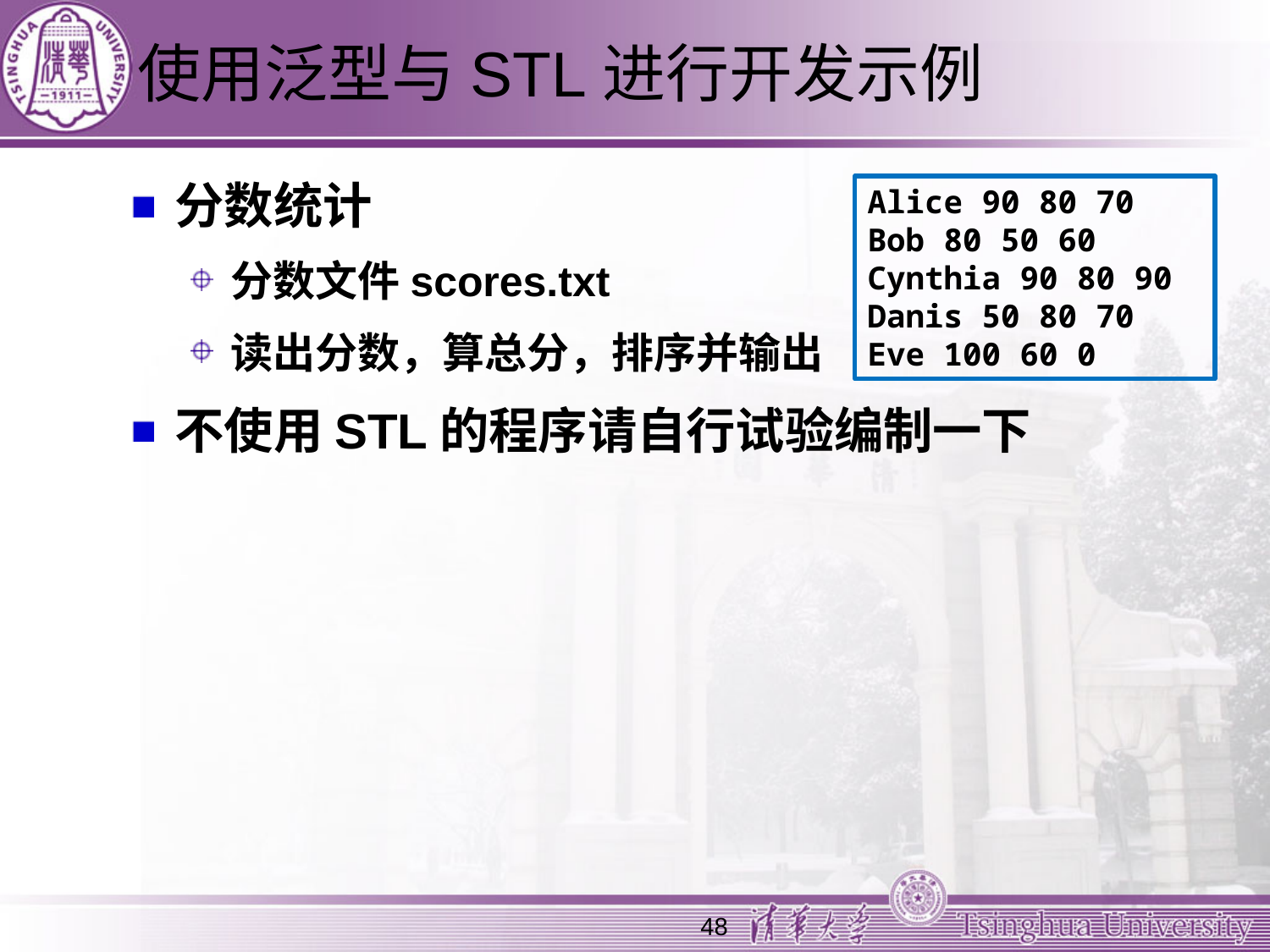

# 使用泛型与STL进行开发示例
分数统计
分数文件scores.txt
读出分数，算总分，排序并输出
不使用STL的程序请自行试验编制一下
Alice 90 80 70
Bob 80 50 60
Cynthia 90 80 90
Danis 50 80 70
Eve 100 60 0
48